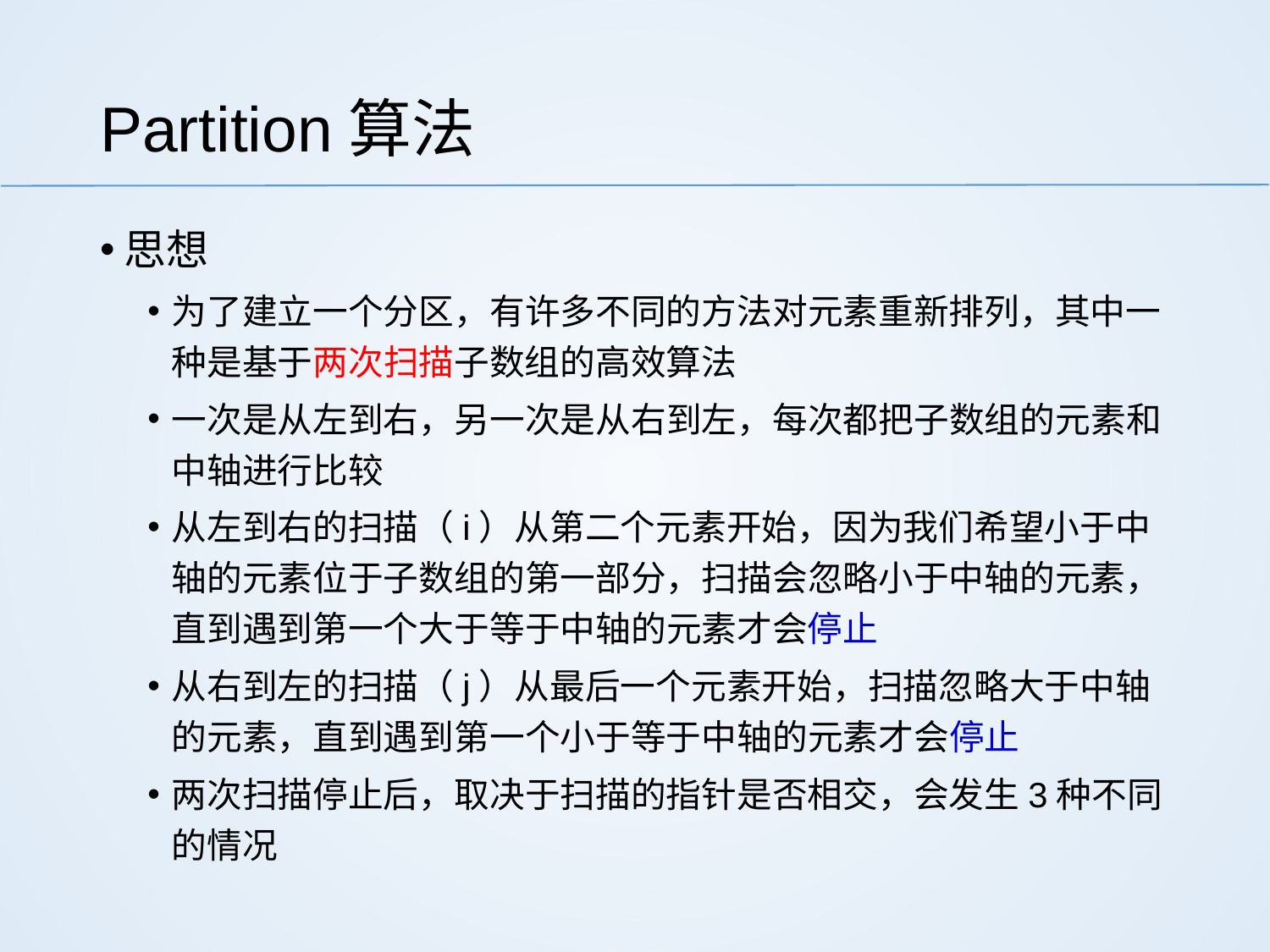

# Partition算法
思想
为了建立一个分区，有许多不同的方法对元素重新排列，其中一种是基于两次扫描子数组的高效算法
一次是从左到右，另一次是从右到左，每次都把子数组的元素和中轴进行比较
从左到右的扫描（i）从第二个元素开始，因为我们希望小于中轴的元素位于子数组的第一部分，扫描会忽略小于中轴的元素，直到遇到第一个大于等于中轴的元素才会停止
从右到左的扫描（j）从最后一个元素开始，扫描忽略大于中轴的元素，直到遇到第一个小于等于中轴的元素才会停止
两次扫描停止后，取决于扫描的指针是否相交，会发生3种不同的情况